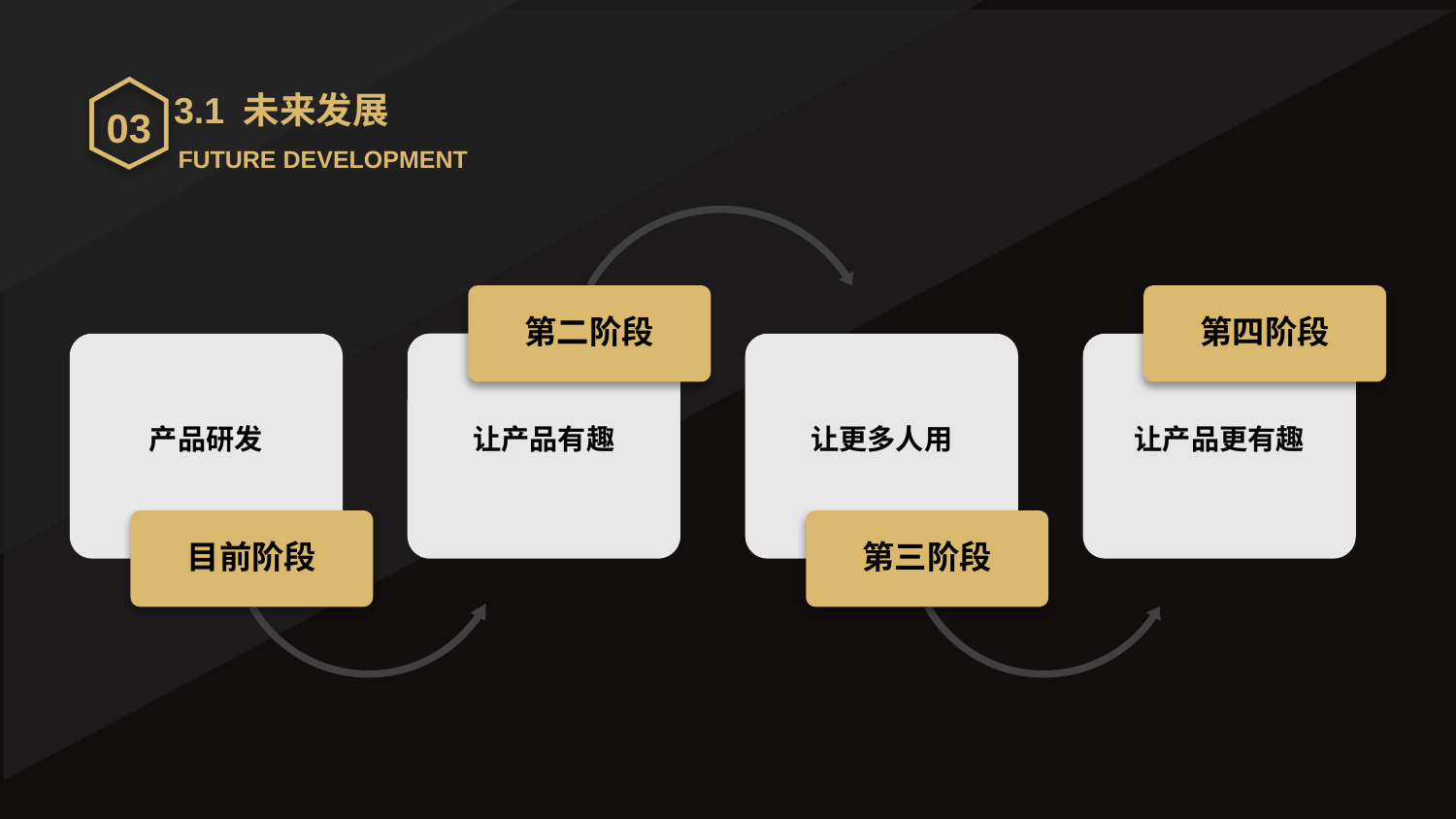

03
3.1 未来发展
FUTURE DEVELOPMENT

第二阶段

第四阶段

产品研发
让产品更有趣
让产品有趣
让更多人用

目前阶段

第三阶段